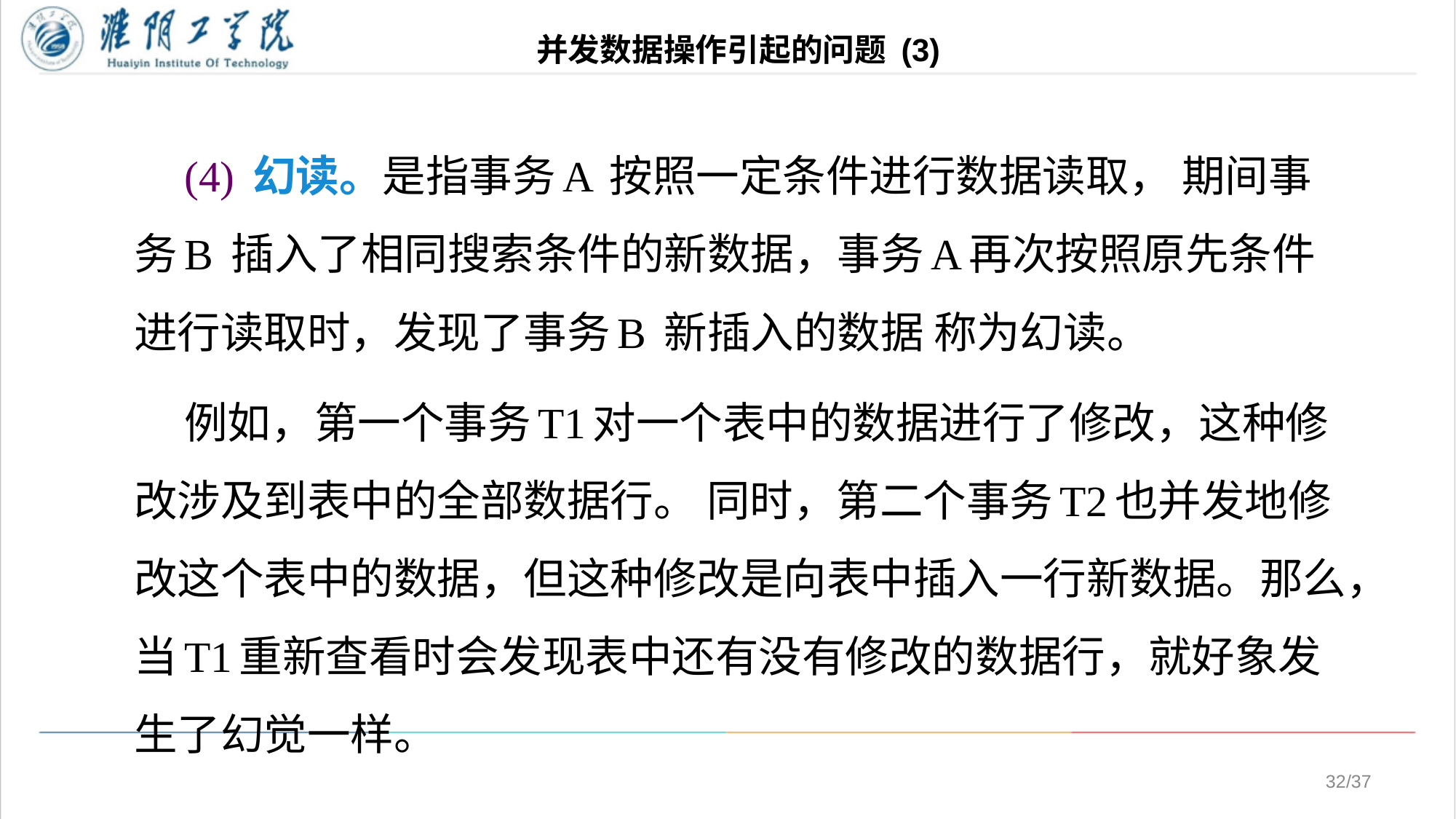

# 并发数据操作引起的问题 (3)
(4) 幻读。是指事务A 按照一定条件进行数据读取， 期间事务B 插入了相同搜索条件的新数据，事务A再次按照原先条件进行读取时，发现了事务B 新插入的数据 称为幻读。
例如，第一个事务T1对一个表中的数据进行了修改，这种修改涉及到表中的全部数据行。 同时，第二个事务T2也并发地修改这个表中的数据，但这种修改是向表中插入一行新数据。那么，当T1重新查看时会发现表中还有没有修改的数据行，就好象发生了幻觉一样。

32/37